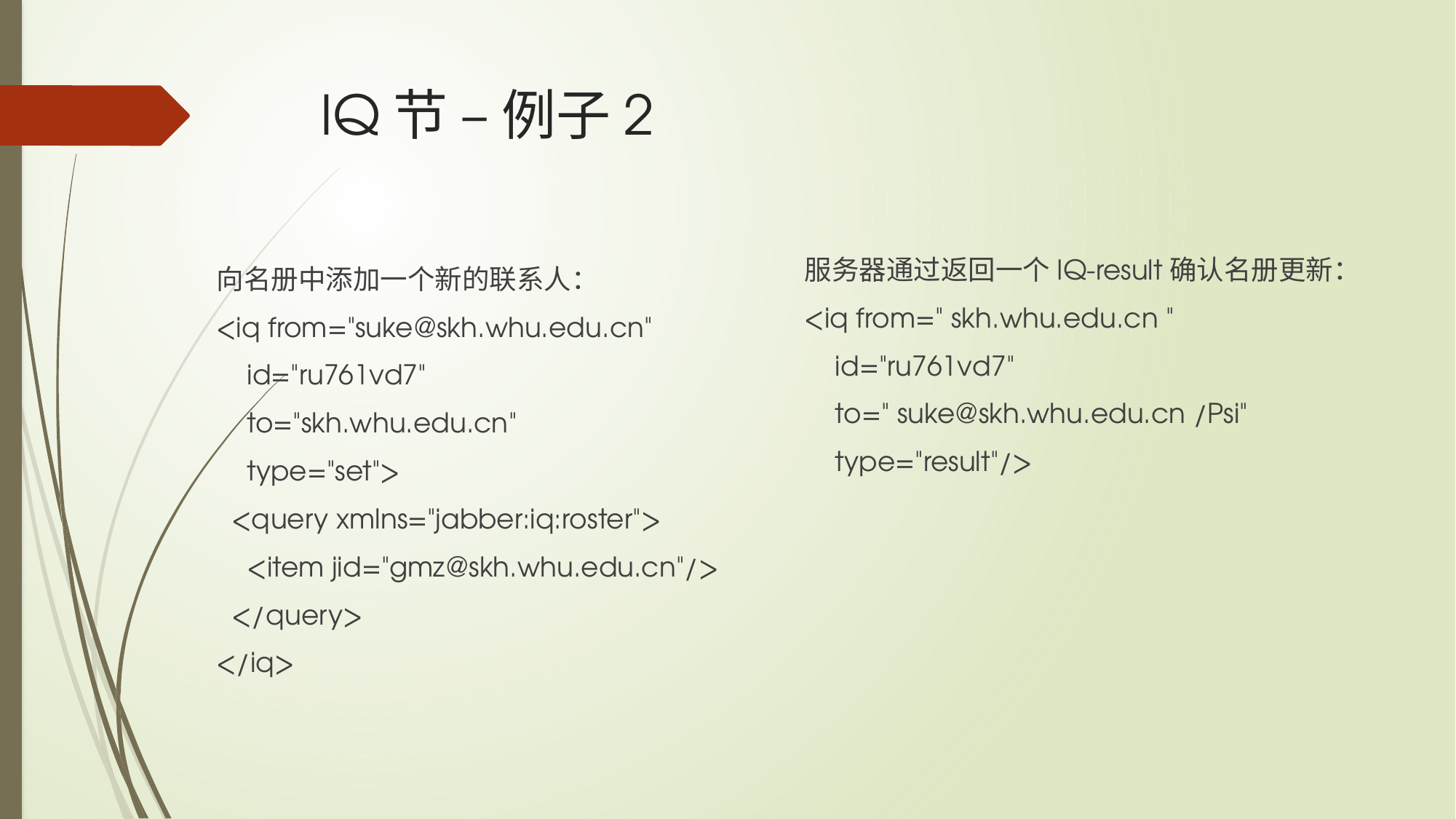

# IQ节 – 例子2
服务器通过返回一个IQ-result确认名册更新：
<iq from=" skh.whu.edu.cn "
    id="ru761vd7"
    to=" suke@skh.whu.edu.cn /Psi"
    type="result"/>

向名册中添加一个新的联系人：
<iq from="suke@skh.whu.edu.cn"
    id="ru761vd7"
    to="skh.whu.edu.cn"
    type="set">
  <query xmlns="jabber:iq:roster">
    <item jid="gmz@skh.whu.edu.cn"/>
  </query>
</iq>